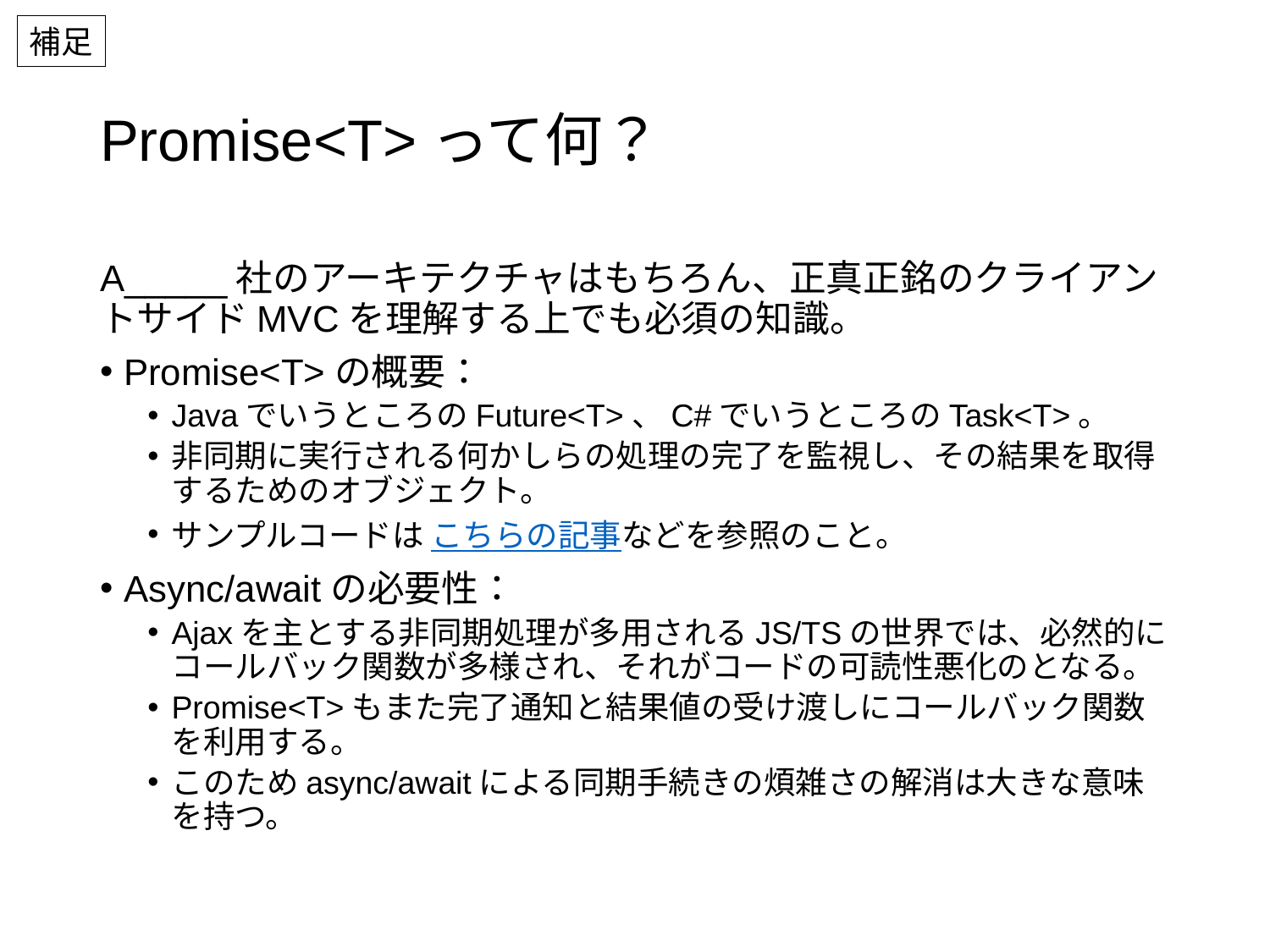

補足
# Promise<T>って何？
A_____社のアーキテクチャはもちろん、正真正銘のクライアントサイドMVCを理解する上でも必須の知識。
Promise<T>の概要：
JavaでいうところのFuture<T>、C#でいうところのTask<T>。
非同期に実行される何かしらの処理の完了を監視し、その結果を取得するためのオブジェクト。
サンプルコードは こちらの記事などを参照のこと。
Async/awaitの必要性：
Ajaxを主とする非同期処理が多用されるJS/TSの世界では、必然的にコールバック関数が多様され、それがコードの可読性悪化のとなる。
Promise<T>もまた完了通知と結果値の受け渡しにコールバック関数を利用する。
このためasync/awaitによる同期手続きの煩雑さの解消は大きな意味を持つ。